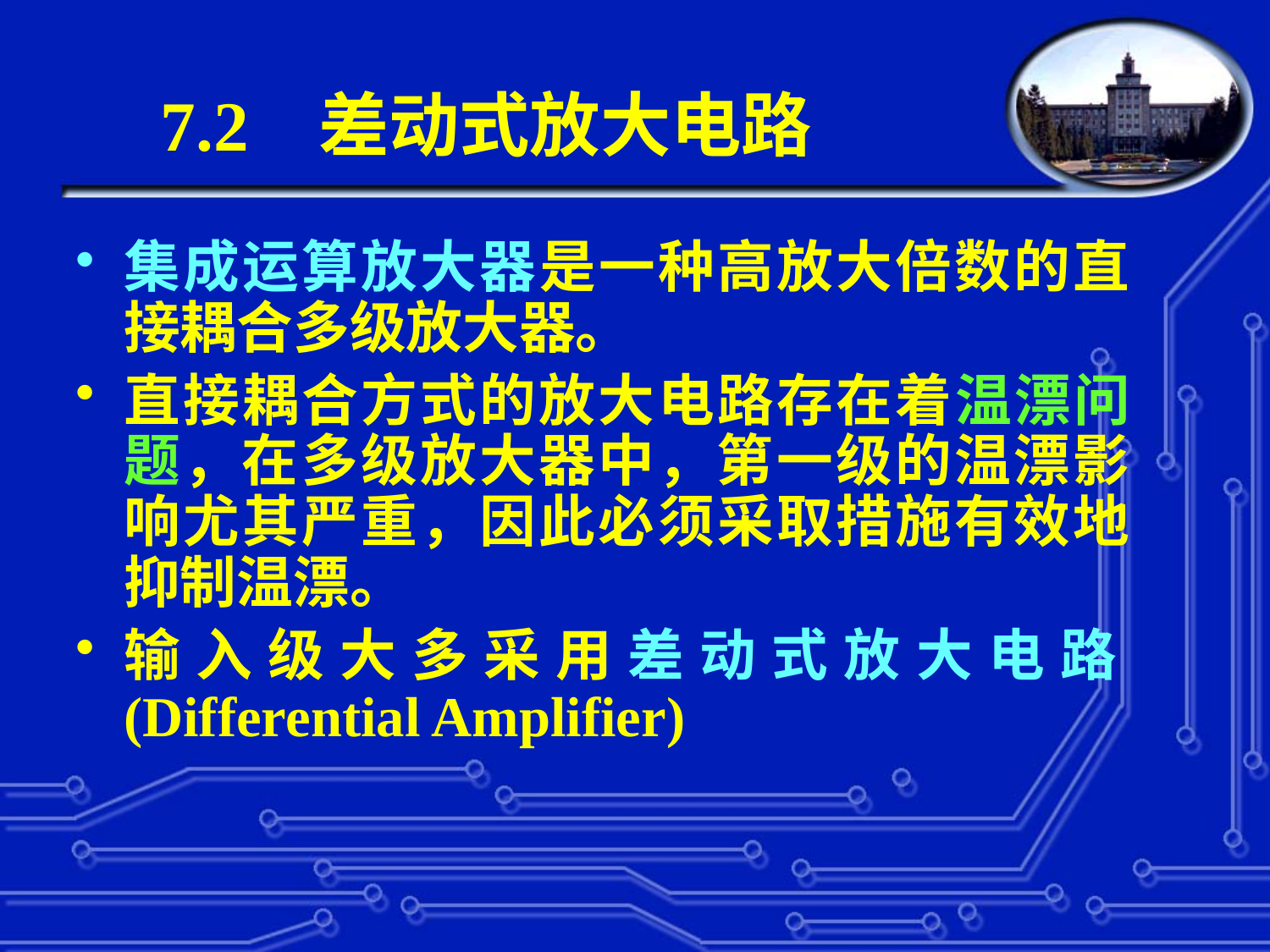

7.2   差动式放大电路
集成运算放大器是一种高放大倍数的直接耦合多级放大器。
直接耦合方式的放大电路存在着温漂问题，在多级放大器中，第一级的温漂影响尤其严重，因此必须采取措施有效地抑制温漂。
输入级大多采用差动式放大电路(Differential Amplifier)